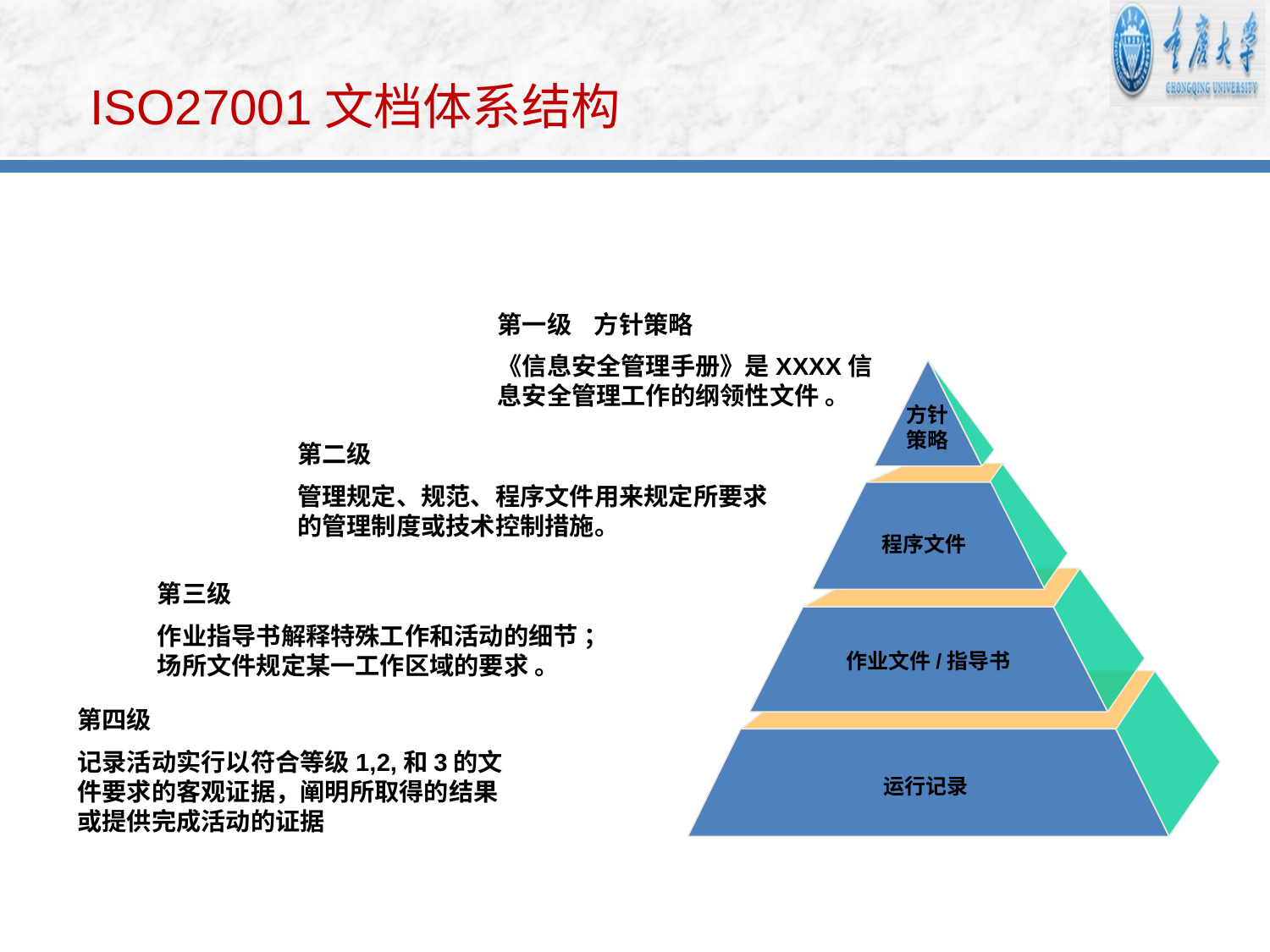

ISO27001文档体系结构
第一级    方针策略
《信息安全管理手册》是XXXX信息安全管理工作的纲领性文件 。

方针
策略

程序文件

作业文件/指导书

运行记录
第二级
管理规定、规范、程序文件用来规定所要求的管理制度或技术控制措施。
第三级
作业指导书解释特殊工作和活动的细节 ；场所文件规定某一工作区域的要求 。
第四级
记录活动实行以符合等级1,2,和3的文件要求的客观证据，阐明所取得的结果或提供完成活动的证据